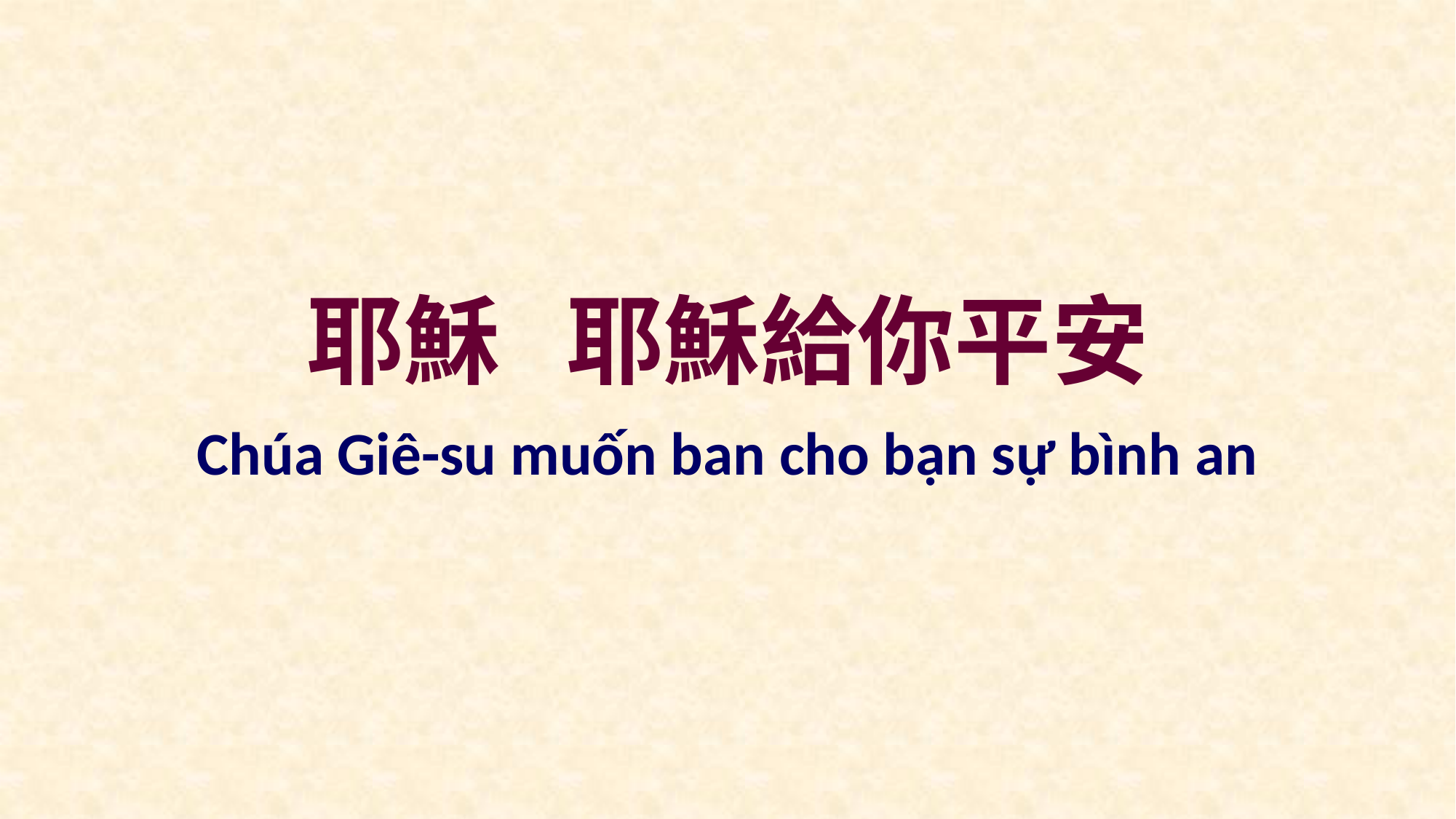

耶穌   耶穌給你平安
Chúa Giê-su muốn ban cho bạn sự bình an